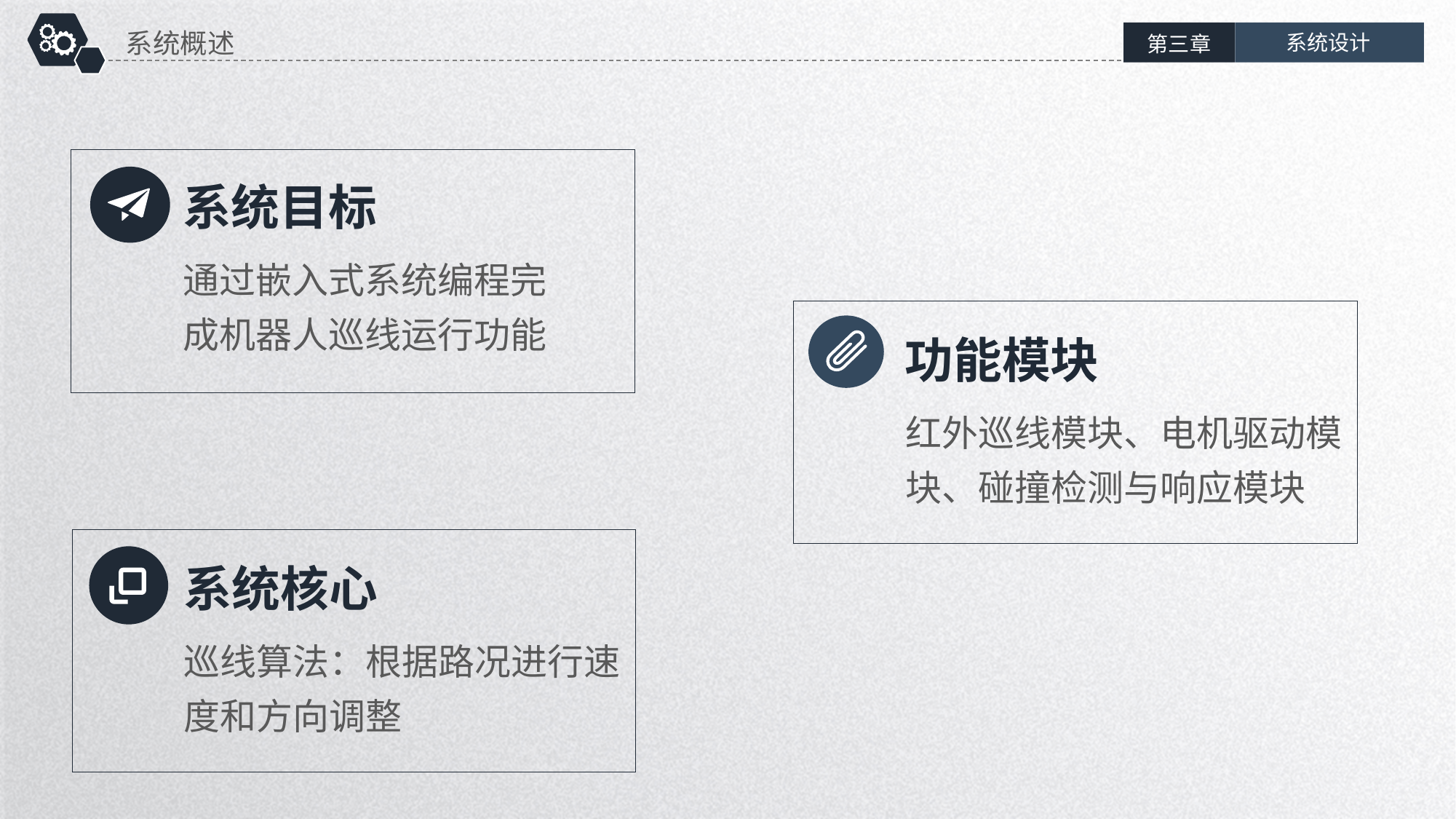

系统概述

系统设计
第三章

系统目标
通过嵌入式系统编程完成机器人巡线运行功能

功能模块
红外巡线模块、电机驱动模块、碰撞检测与响应模块

系统核心
巡线算法：根据路况进行速度和方向调整

延时符